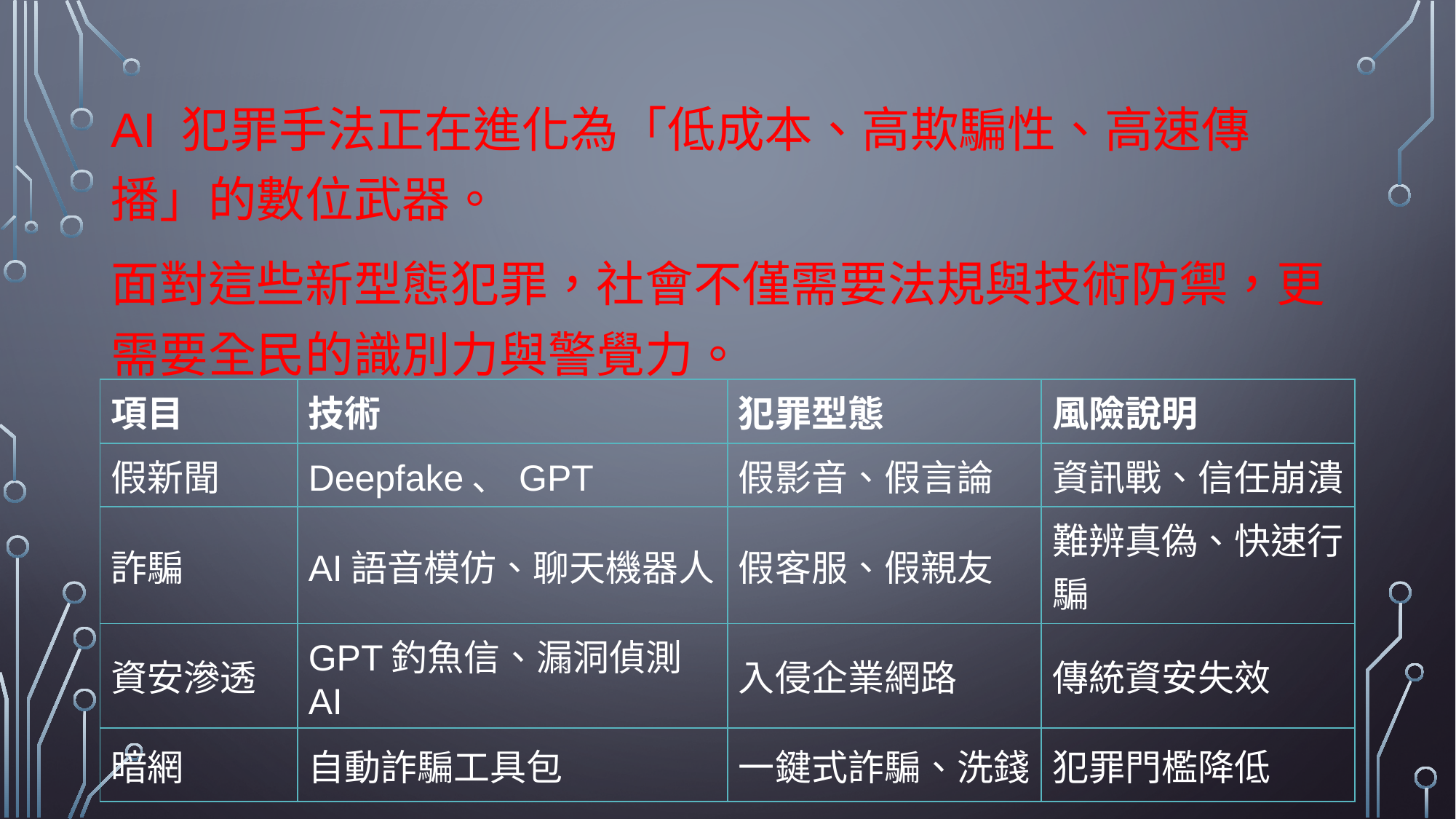

AI 犯罪手法正在進化為「低成本、高欺騙性、高速傳播」的數位武器。
面對這些新型態犯罪，社會不僅需要法規與技術防禦，更需要全民的識別力與警覺力。
| 項目 | 技術 | 犯罪型態 | 風險說明 |
| --- | --- | --- | --- |
| 假新聞 | Deepfake、GPT | 假影音、假言論 | 資訊戰、信任崩潰 |
| 詐騙 | AI語音模仿、聊天機器人 | 假客服、假親友 | 難辨真偽、快速行騙 |
| 資安滲透 | GPT釣魚信、漏洞偵測AI | 入侵企業網路 | 傳統資安失效 |
| 暗網 | 自動詐騙工具包 | 一鍵式詐騙、洗錢 | 犯罪門檻降低 |